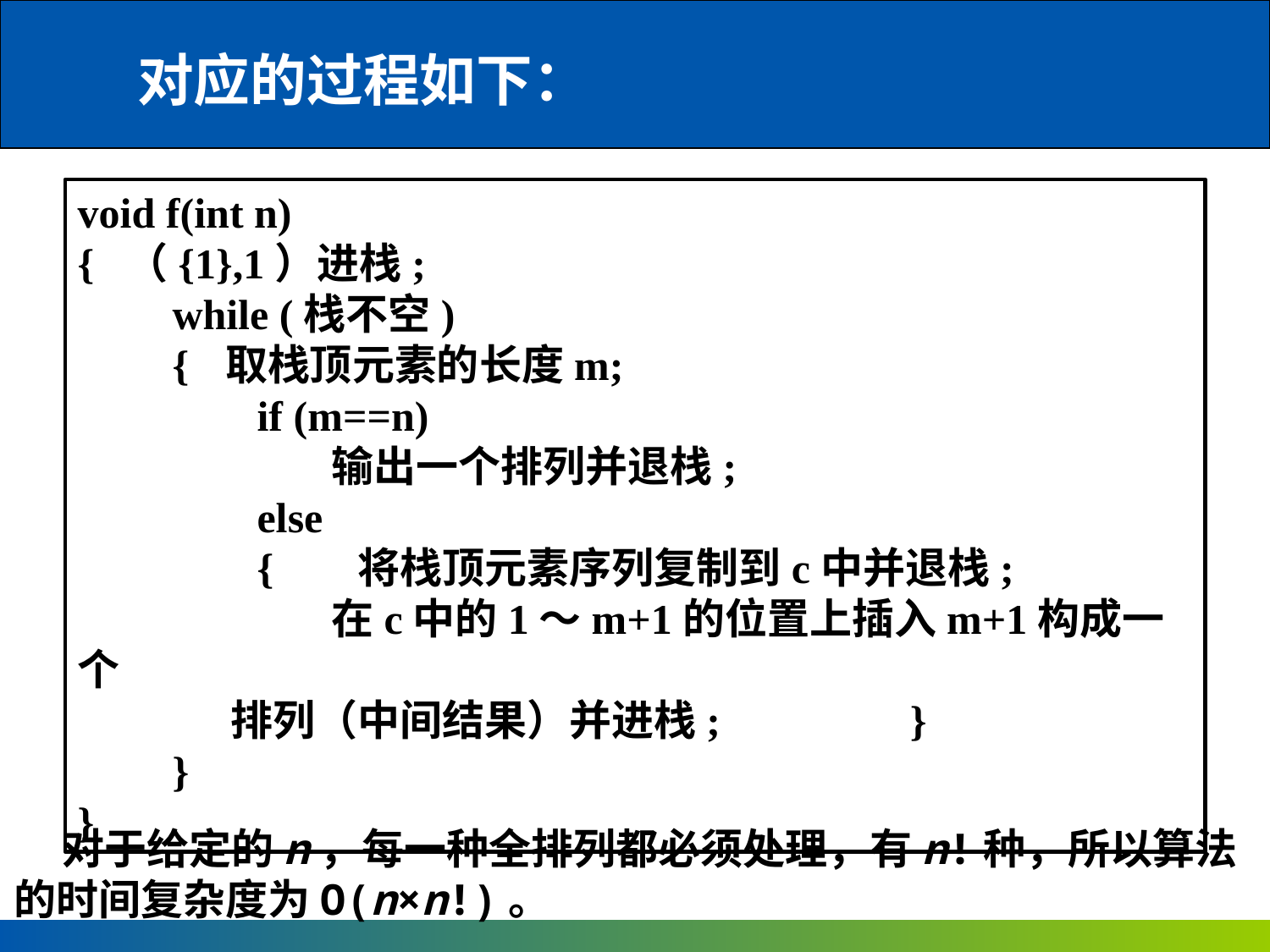

对应的过程如下：
void f(int n)
{  （{1},1）进栈;
　　while (栈不空)
　　{	 取栈顶元素的长度m;
　　　　if (m==n)
　　　　　　输出一个排列并退栈;
　　　　else
　　　　{       将栈顶元素序列复制到c中并退栈;
　　　　　　在c中的1～m+1的位置上插入m+1构成一个
               排列（中间结果）并进栈;　　　　}
　　}
}
    对于给定的n，每一种全排列都必须处理，有n!种，所以算法的时间复杂度为O(n×n!)。